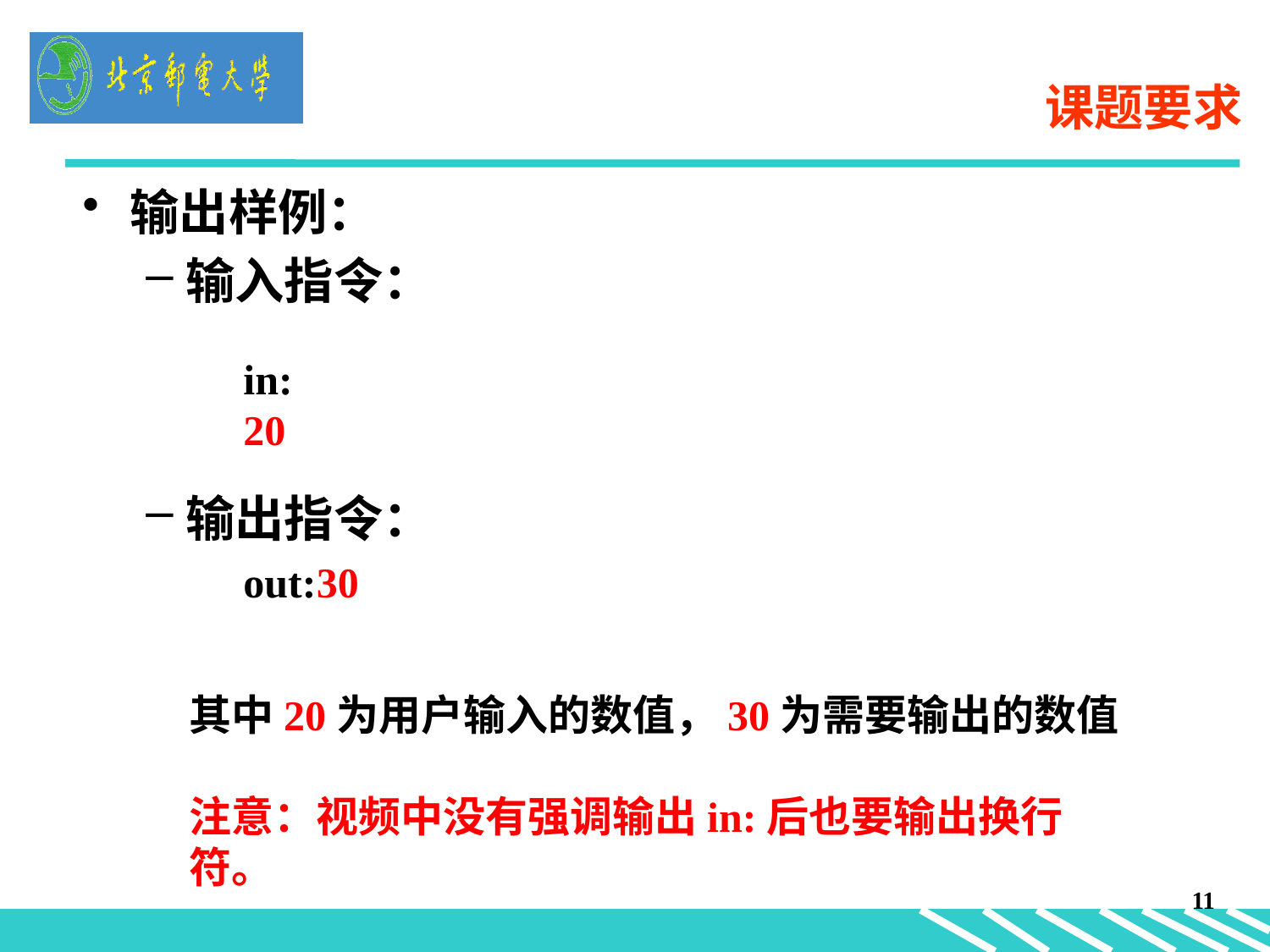

# 课题要求
输出样例：
输入指令：

输出指令：
in:
20

out:30
其中20为用户输入的数值，30为需要输出的数值

注意：视频中没有强调输出in:后也要输出换行符。
11